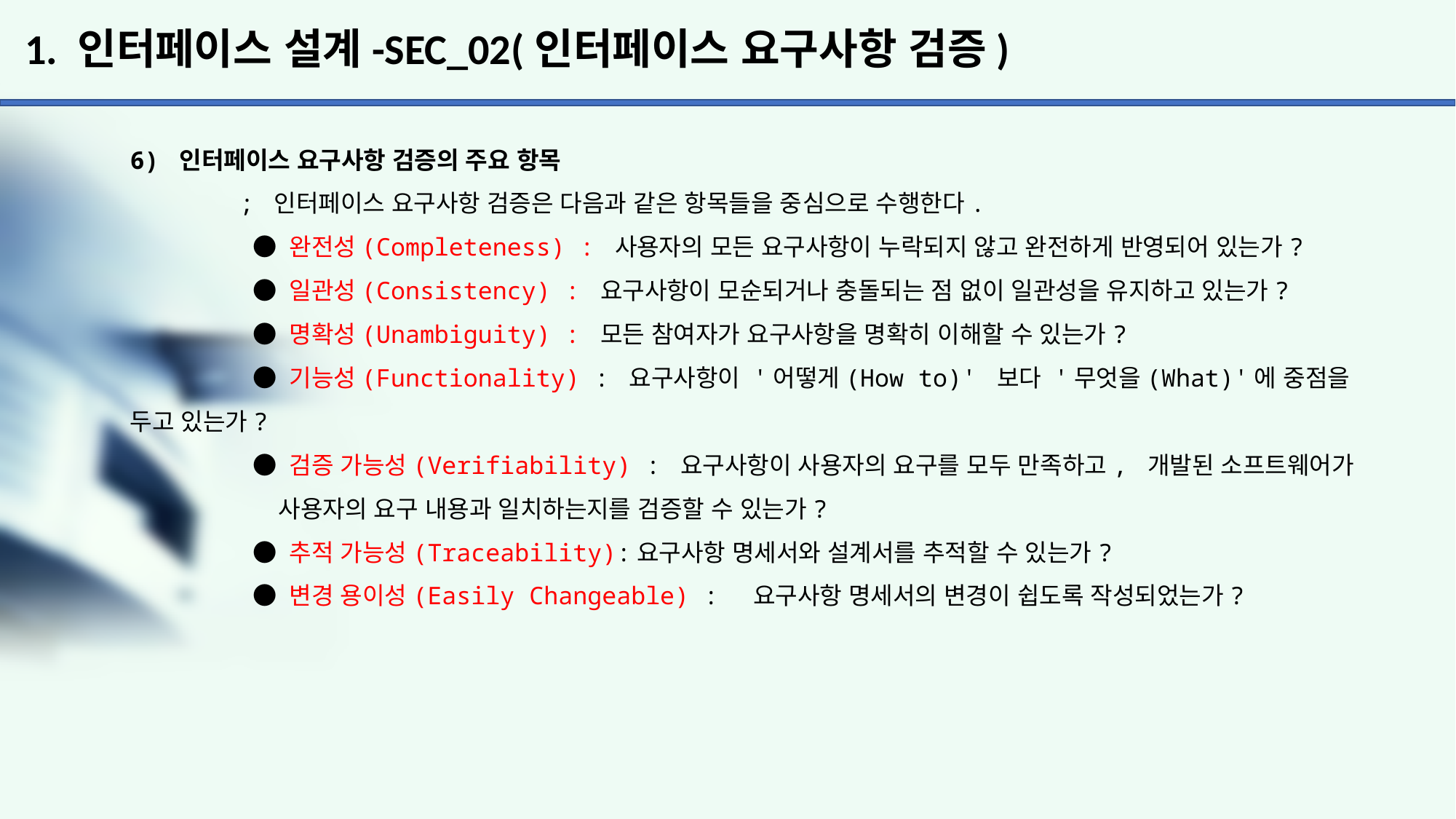

# 1. 인터페이스 설계-SEC_02(인터페이스 요구사항 검증)
6) 인터페이스 요구사항 검증의 주요 항목
	; 인터페이스 요구사항 검증은 다음과 같은 항목들을 중심으로 수행한다.
	  ● 완전성(Completeness) : 사용자의 모든 요구사항이 누락되지 않고 완전하게 반영되어 있는가?
	  ● 일관성(Consistency) : 요구사항이 모순되거나 충돌되는 점 없이 일관성을 유지하고 있는가?
	  ● 명확성(Unambiguity) : 모든 참여자가 요구사항을 명확히 이해할 수 있는가?
	  ● 기능성(Functionality) : 요구사항이 '어떻게(How to)' 보다 '무엇을(What)'에 중점을 두고 있는가?
	  ● 검증 가능성(Verifiability) : 요구사항이 사용자의 요구를 모두 만족하고, 개발된 소프트웨어가
	     사용자의 요구 내용과 일치하는지를 검증할 수 있는가?
	  ● 추적 가능성(Traceability):요구사항 명세서와 설계서를 추적할 수 있는가?
	  ● 변경 용이성(Easily Changeable) :  요구사항 명세서의 변경이 쉽도록 작성되었는가?